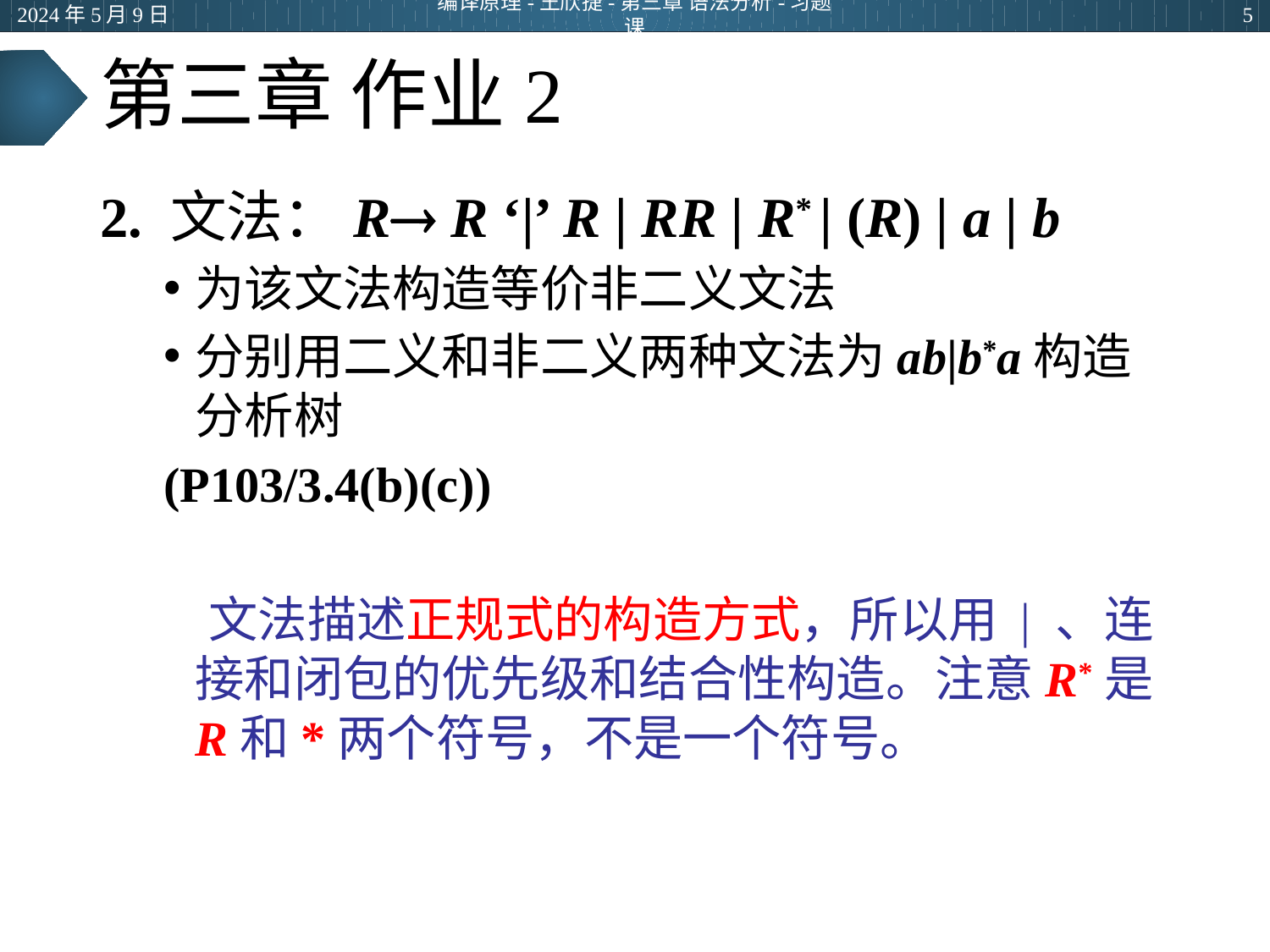

2024年5月9日
编译原理-王欣捷-第三章 语法分析-习题课
5
# 第三章 作业2
2. 文法：R→ R ‘|’ R | RR | R* | (R) | a | b
为该文法构造等价非二义文法
分别用二义和非二义两种文法为ab|b*a构造分析树
(P103/3.4(b)(c))

   文法描述正规式的构造方式，所以用 | 、连接和闭包的优先级和结合性构造。注意R*是R和*两个符号，不是一个符号。